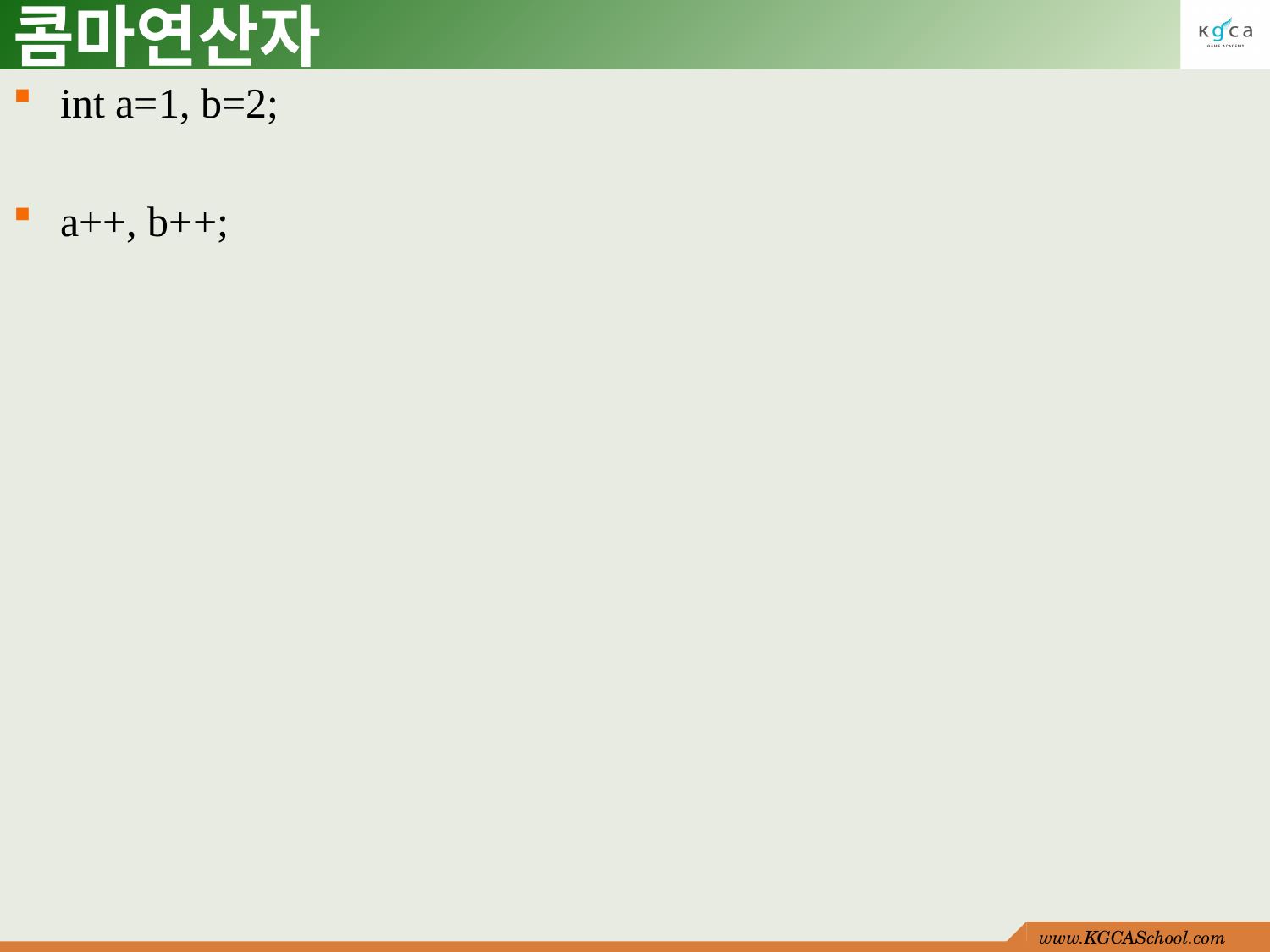

# 콤마연산자
int a=1, b=2;

a++, b++;